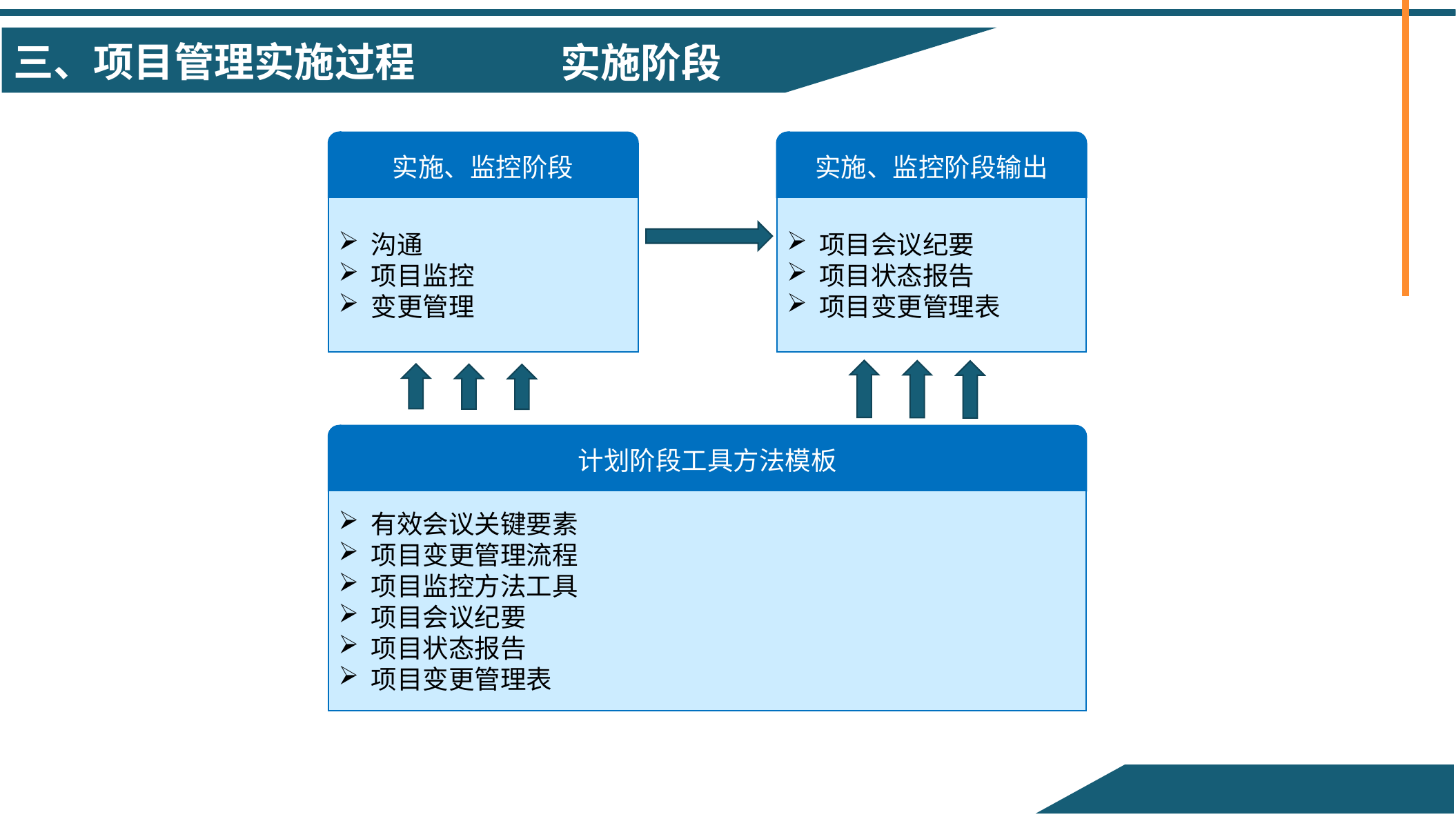

实施阶段
实施、监控阶段
实施、监控阶段输出
项目会议纪要
项目状态报告
项目变更管理表
沟通
项目监控
变更管理

计划阶段工具方法模板
有效会议关键要素
项目变更管理流程
项目监控方法工具
项目会议纪要
项目状态报告
项目变更管理表